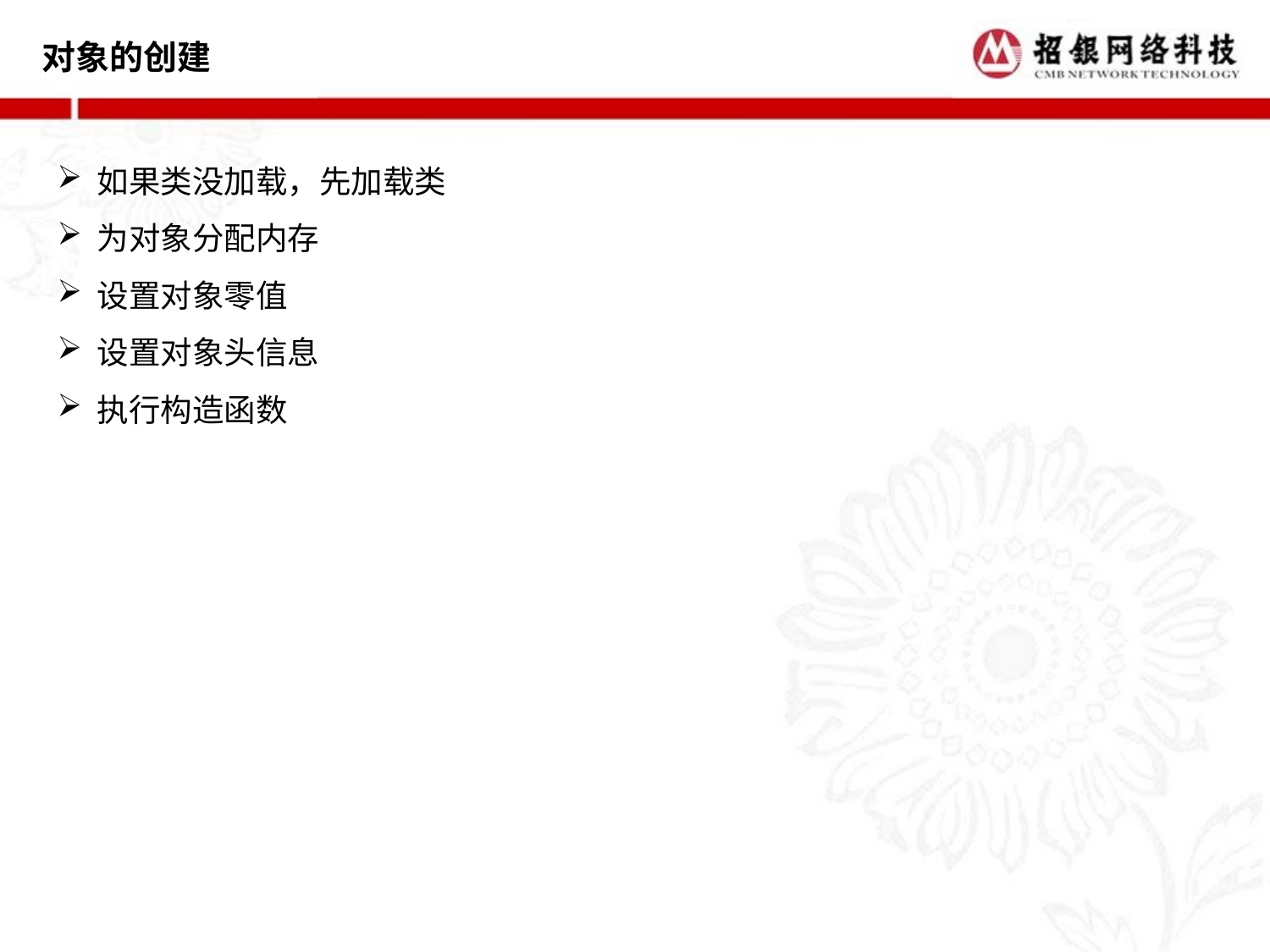

对象的创建
如果类没加载，先加载类
为对象分配内存
设置对象零值
设置对象头信息
执行构造函数